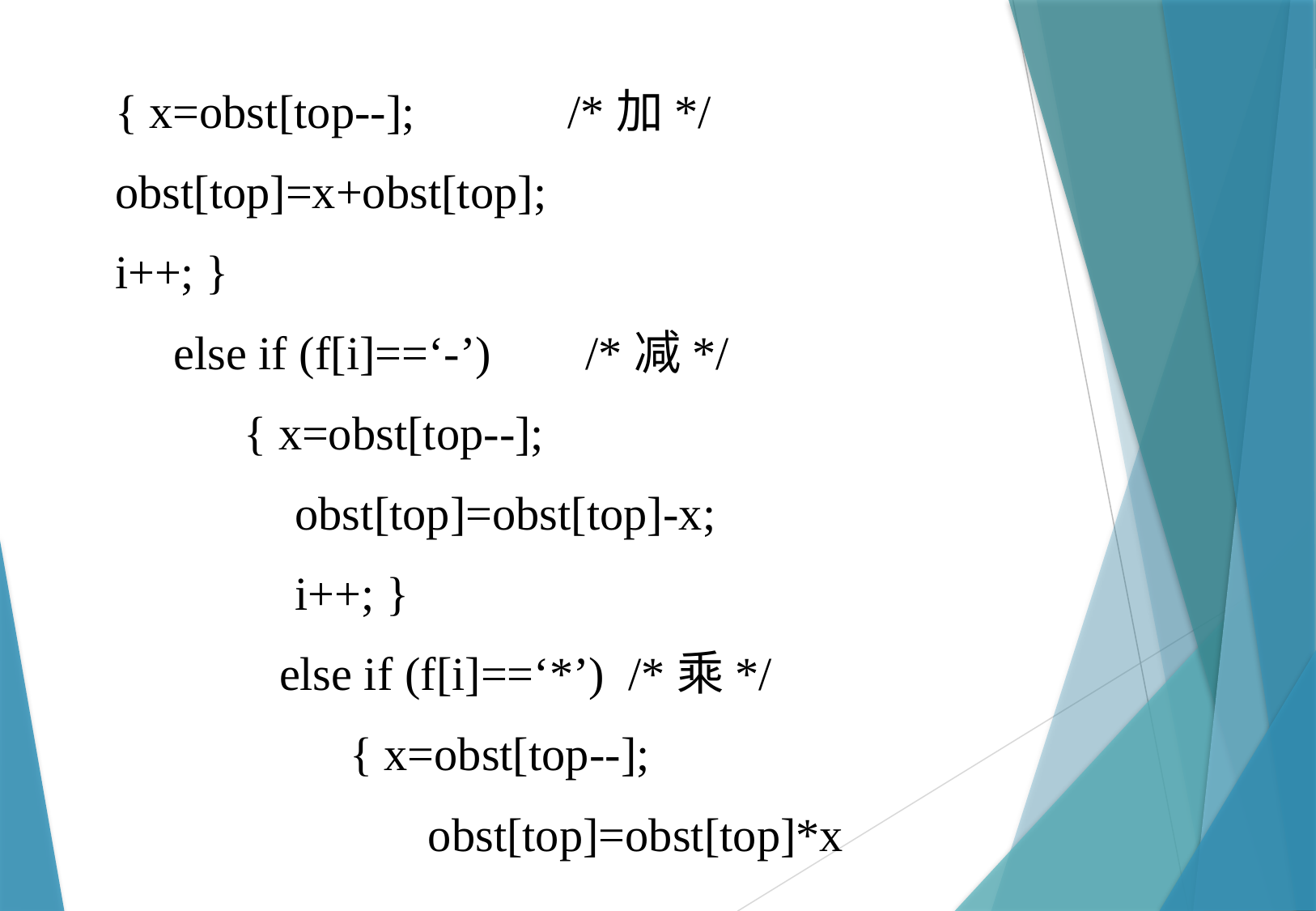

{ x=obst[top--];             /*加*/
obst[top]=x+obst[top];
i++; }
     else if (f[i]==‘-’)        /*减*/
           { x=obst[top--];
	     obst[top]=obst[top]-x;
	     i++; }
              else if (f[i]==‘*’)  /*乘*/
                    { x=obst[top--];
		      obst[top]=obst[top]*x